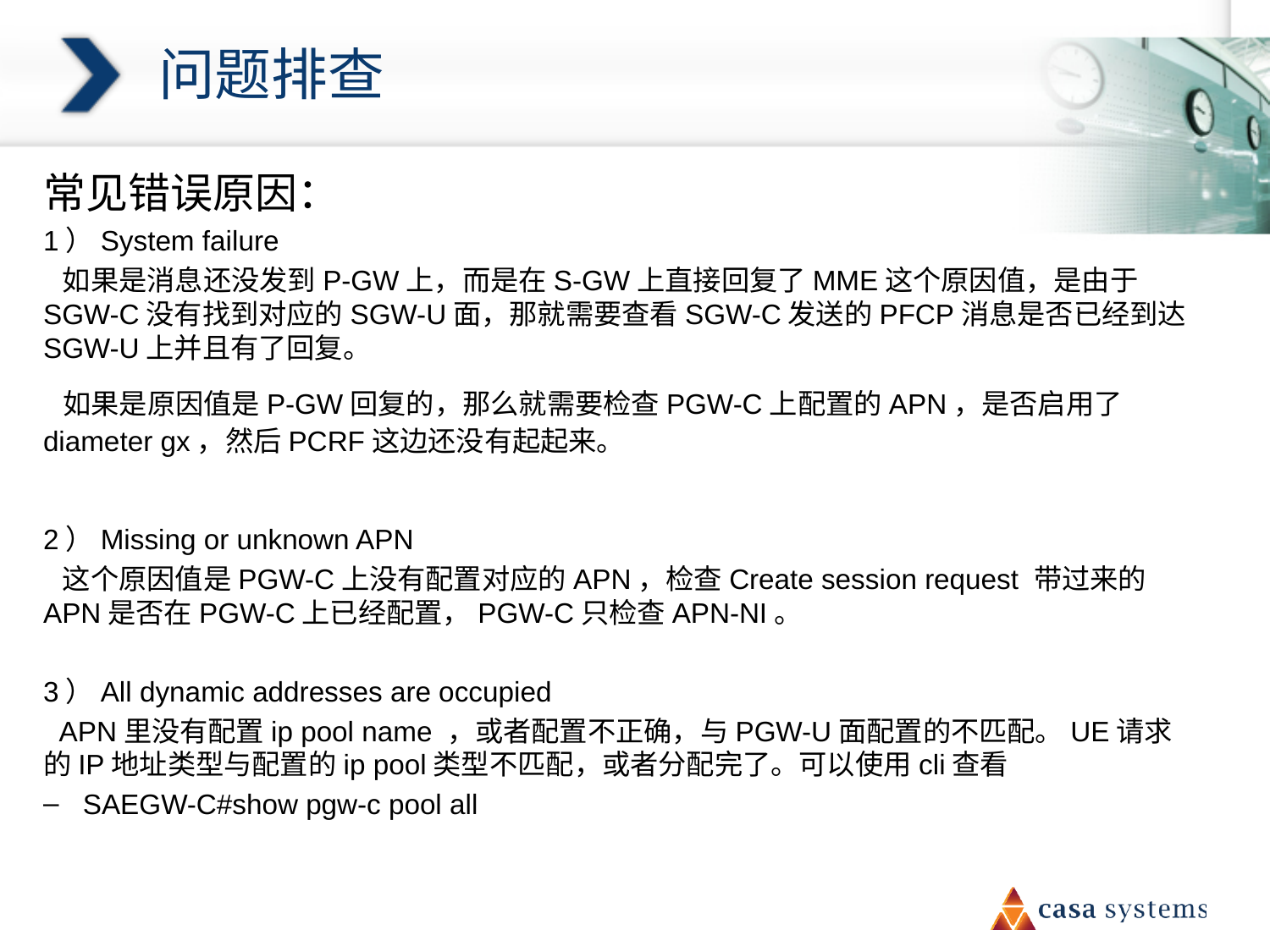

# 问题排查
常见错误原因：
1）System failure
  如果是消息还没发到P-GW上，而是在S-GW上直接回复了MME这个原因值，是由于SGW-C没有找到对应的SGW-U面，那就需要查看SGW-C发送的PFCP消息是否已经到达SGW-U上并且有了回复。
 如果是原因值是P-GW回复的，那么就需要检查PGW-C上配置的APN，是否启用了diameter gx，然后PCRF这边还没有起起来。

2）Missing or unknown APN
  这个原因值是PGW-C上没有配置对应的APN，检查Create session request 带过来的APN是否在PGW-C上已经配置，PGW-C只检查APN-NI。

3）All dynamic addresses are occupied
  APN里没有配置ip pool name ，或者配置不正确，与PGW-U面配置的不匹配。UE请求的IP地址类型与配置的ip pool类型不匹配，或者分配完了。可以使用cli查看
SAEGW-C#show pgw-c pool all